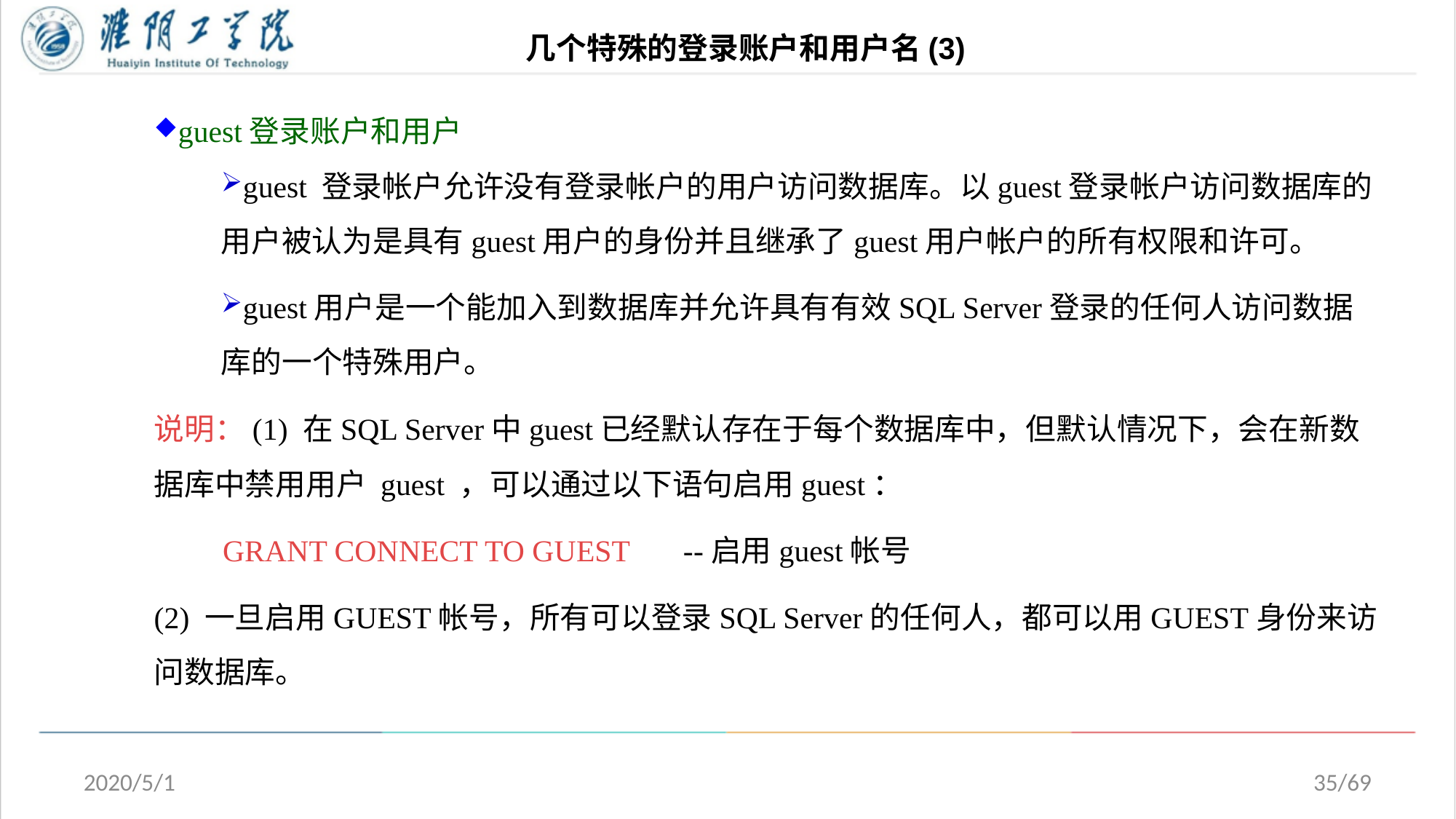

# 几个特殊的登录账户和用户名(3)
guest登录账户和用户
guest 登录帐户允许没有登录帐户的用户访问数据库。以guest登录帐户访问数据库的用户被认为是具有guest用户的身份并且继承了guest用户帐户的所有权限和许可。
guest用户是一个能加入到数据库并允许具有有效SQL Server登录的任何人访问数据库的一个特殊用户。
说明：(1) 在SQL Server中guest已经默认存在于每个数据库中，但默认情况下，会在新数据库中禁用用户 guest ，可以通过以下语句启用guest：
         GRANT CONNECT TO GUEST       --启用guest帐号
(2) 一旦启用GUEST帐号，所有可以登录SQL Server的任何人，都可以用GUEST身份来访问数据库。

2020/5/1
35/69